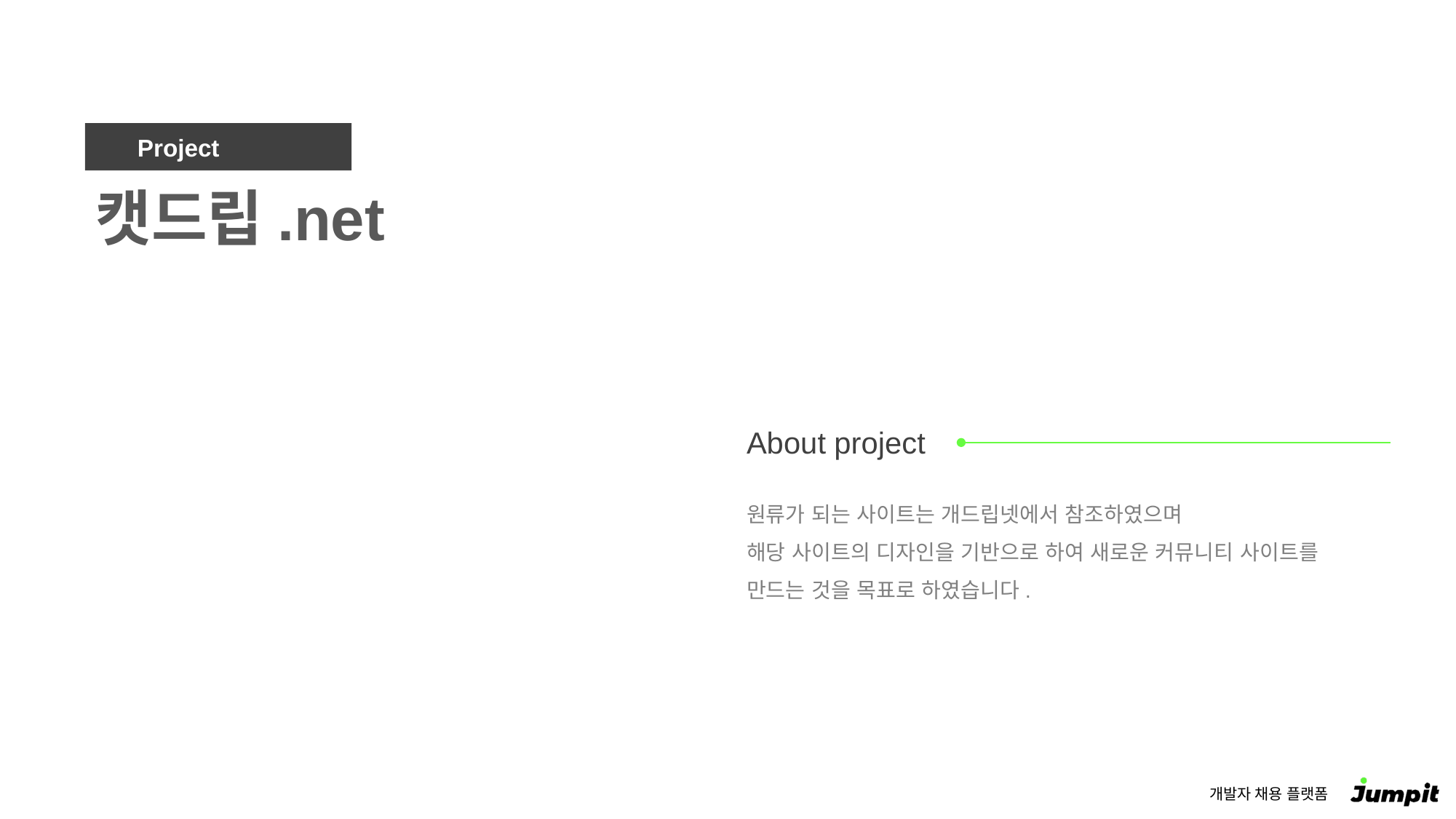

캣드립.net
원류가 되는 사이트는 개드립넷에서 참조하였으며
해당 사이트의 디자인을 기반으로 하여 새로운 커뮤니티 사이트를
만드는 것을 목표로 하였습니다.